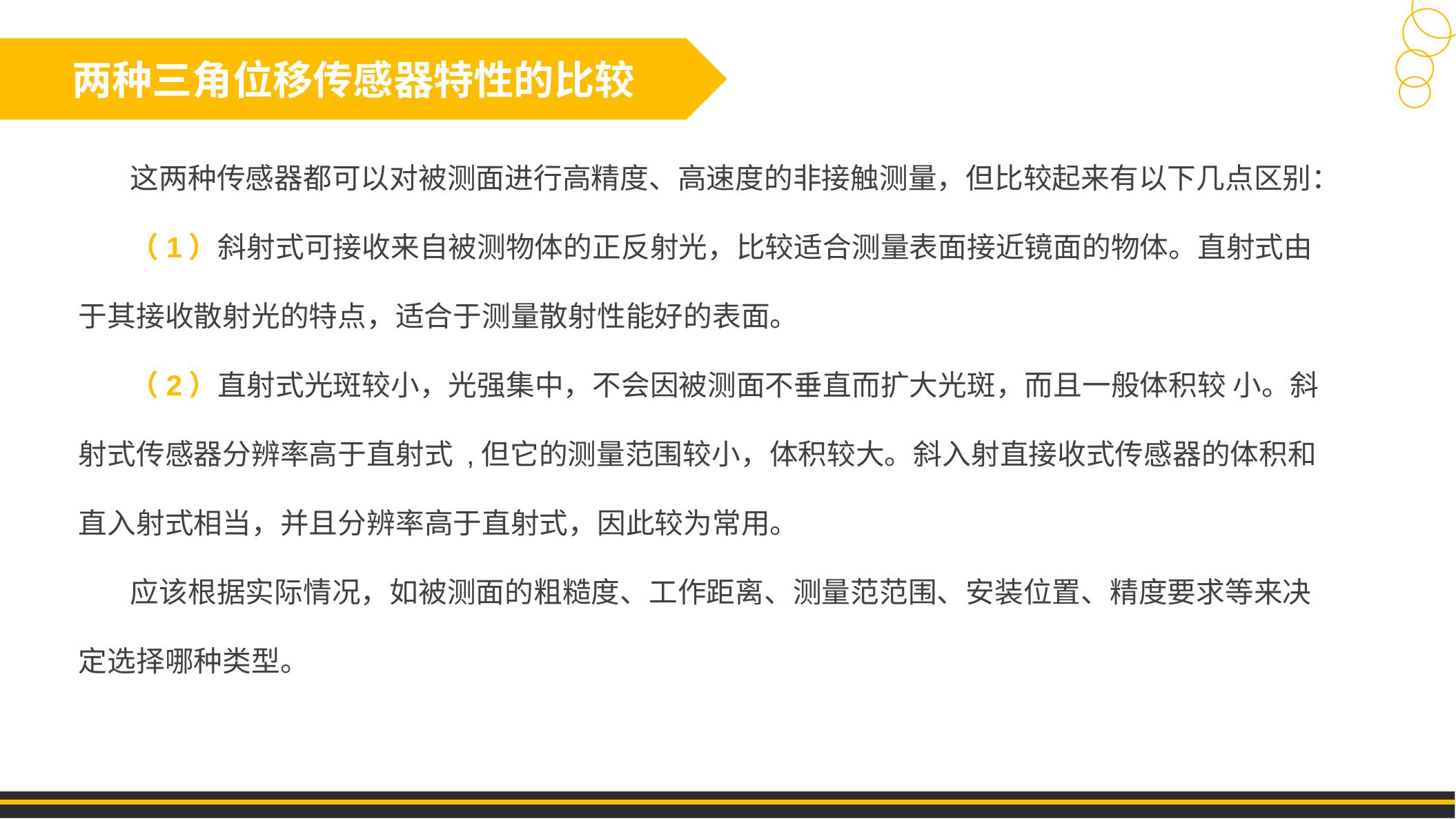

两种三角位移传感器特性的比较
这两种传感器都可以对被测面进行高精度、高速度的非接触测量，但比较起来有以下几点区别：
（1）斜射式可接收来自被测物体的正反射光，比较适合测量表面接近镜面的物体。直射式由于其接收散射光的特点，适合于测量散射性能好的表面。
（2）直射式光斑较小，光强集中，不会因被测面不垂直而扩大光斑，而且一般体积较 小。斜射式传感器分辨率高于直射式 ,但它的测量范围较小，体积较大。斜入射直接收式传感器的体积和直入射式相当，并且分辨率高于直射式，因此较为常用。
应该根据实际情况，如被测面的粗糙度、工作距离、测量范范围、安装位置、精度要求等来决定选择哪种类型。